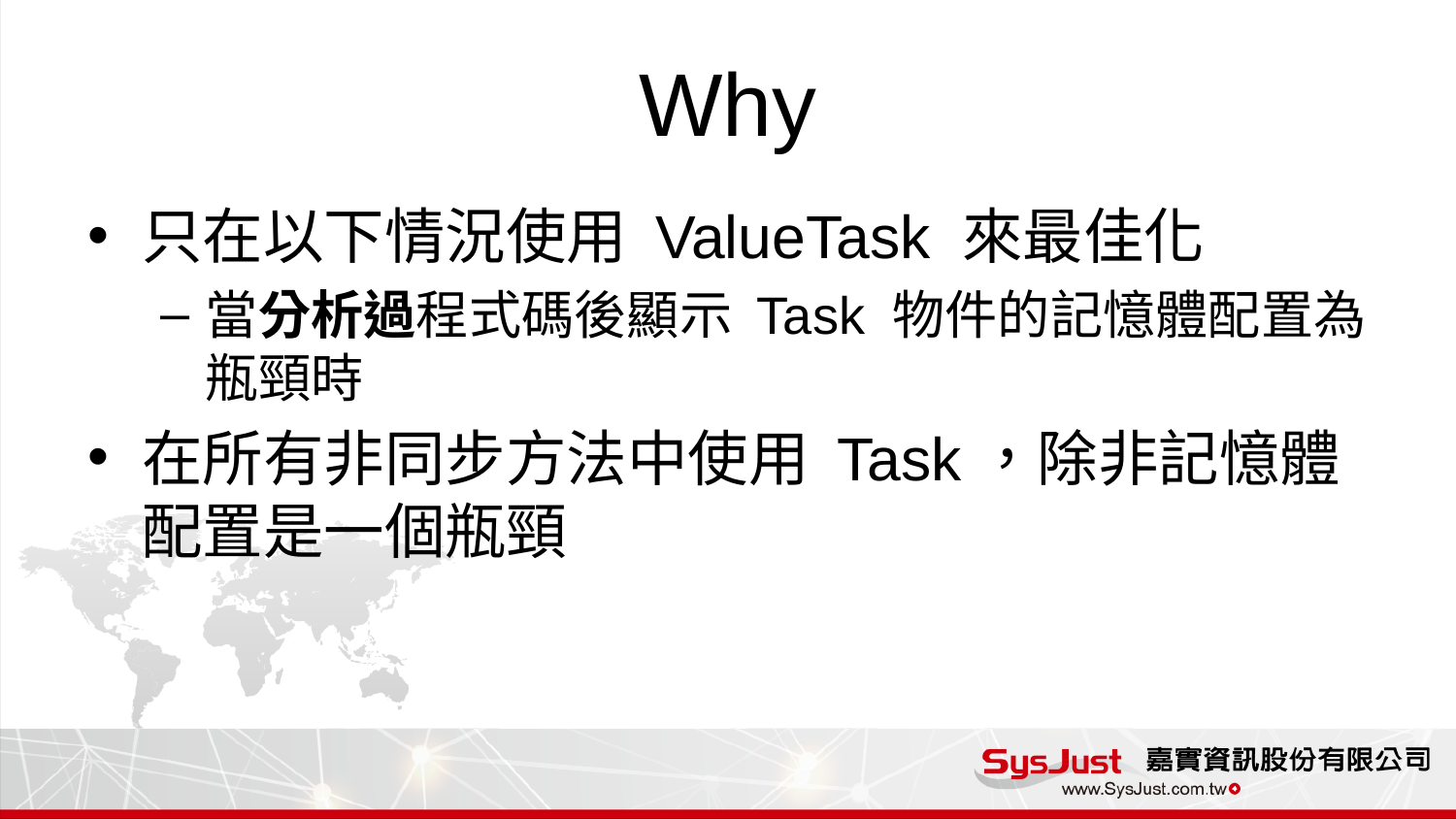

# Why
只在以下情況使用 ValueTask 來最佳化
當分析過程式碼後顯示 Task 物件的記憶體配置為瓶頸時
在所有非同步方法中使用 Task，除非記憶體配置是一個瓶頸